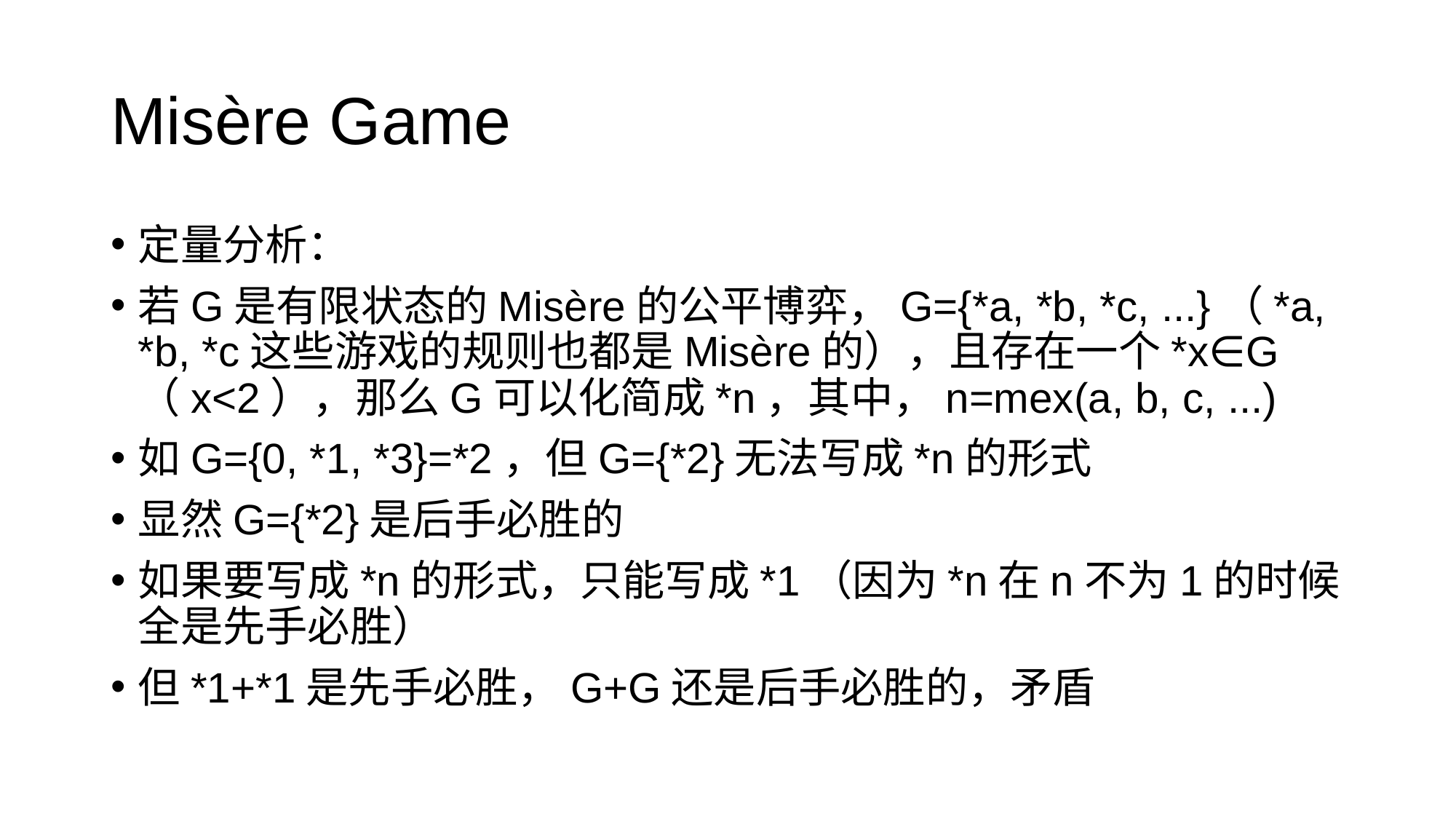

# Misère Game
定量分析：
若G是有限状态的Misère的公平博弈，G={*a, *b, *c, ...}（*a, *b, *c这些游戏的规则也都是Misère的），且存在一个*x∈G（x<2），那么G可以化简成*n，其中，n=mex(a, b, c, ...)
如G={0, *1, *3}=*2，但G={*2}无法写成*n的形式
显然G={*2}是后手必胜的
如果要写成*n的形式，只能写成*1（因为*n在n不为1的时候全是先手必胜）
但*1+*1是先手必胜，G+G还是后手必胜的，矛盾